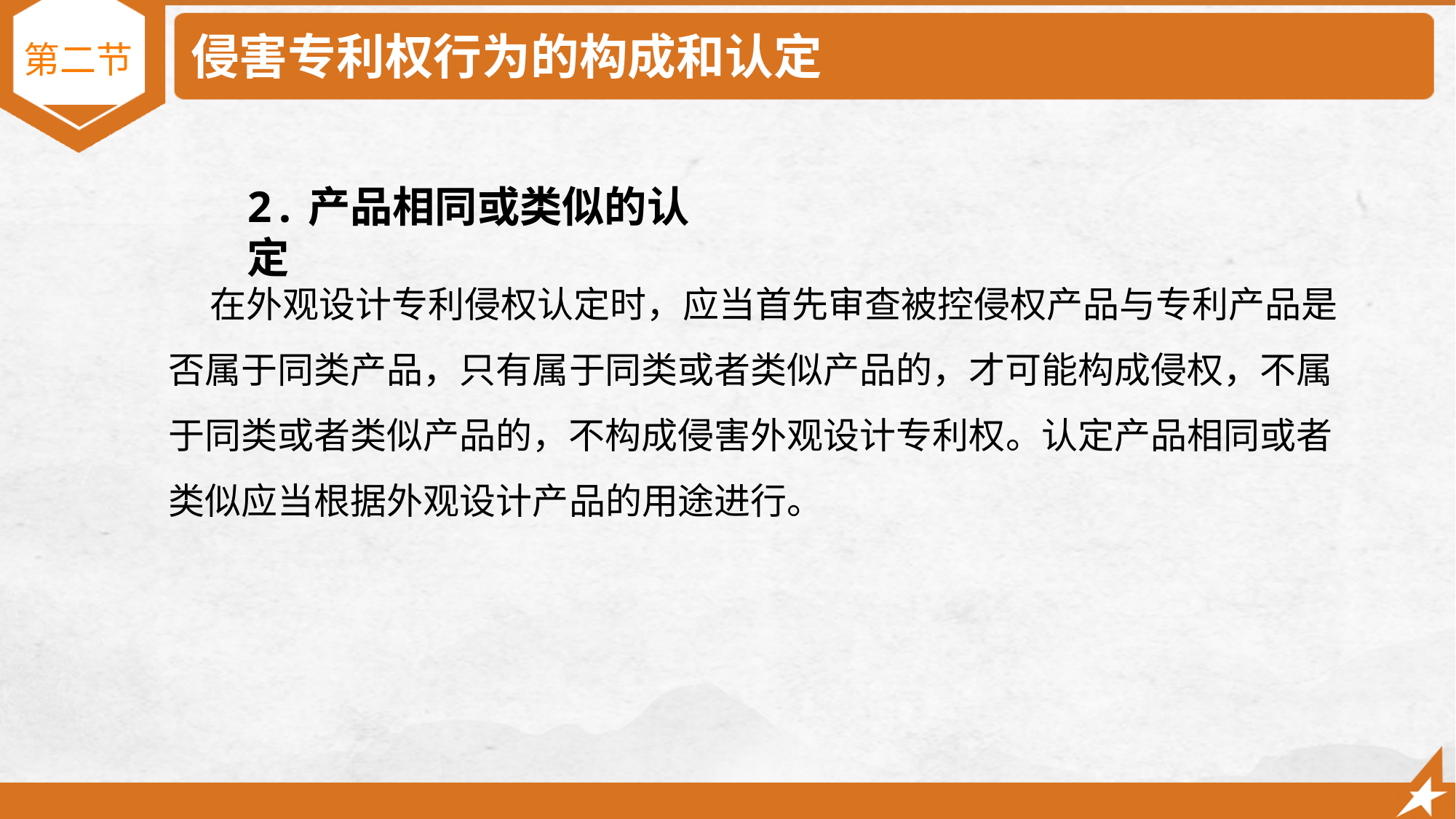

侵害专利权行为的构成和认定
第二节
2.产品相同或类似的认定
    在外观设计专利侵权认定时，应当首先审查被控侵权产品与专利产品是否属于同类产品，只有属于同类或者类似产品的，才可能构成侵权，不属于同类或者类似产品的，不构成侵害外观设计专利权。认定产品相同或者类似应当根据外观设计产品的用途进行。